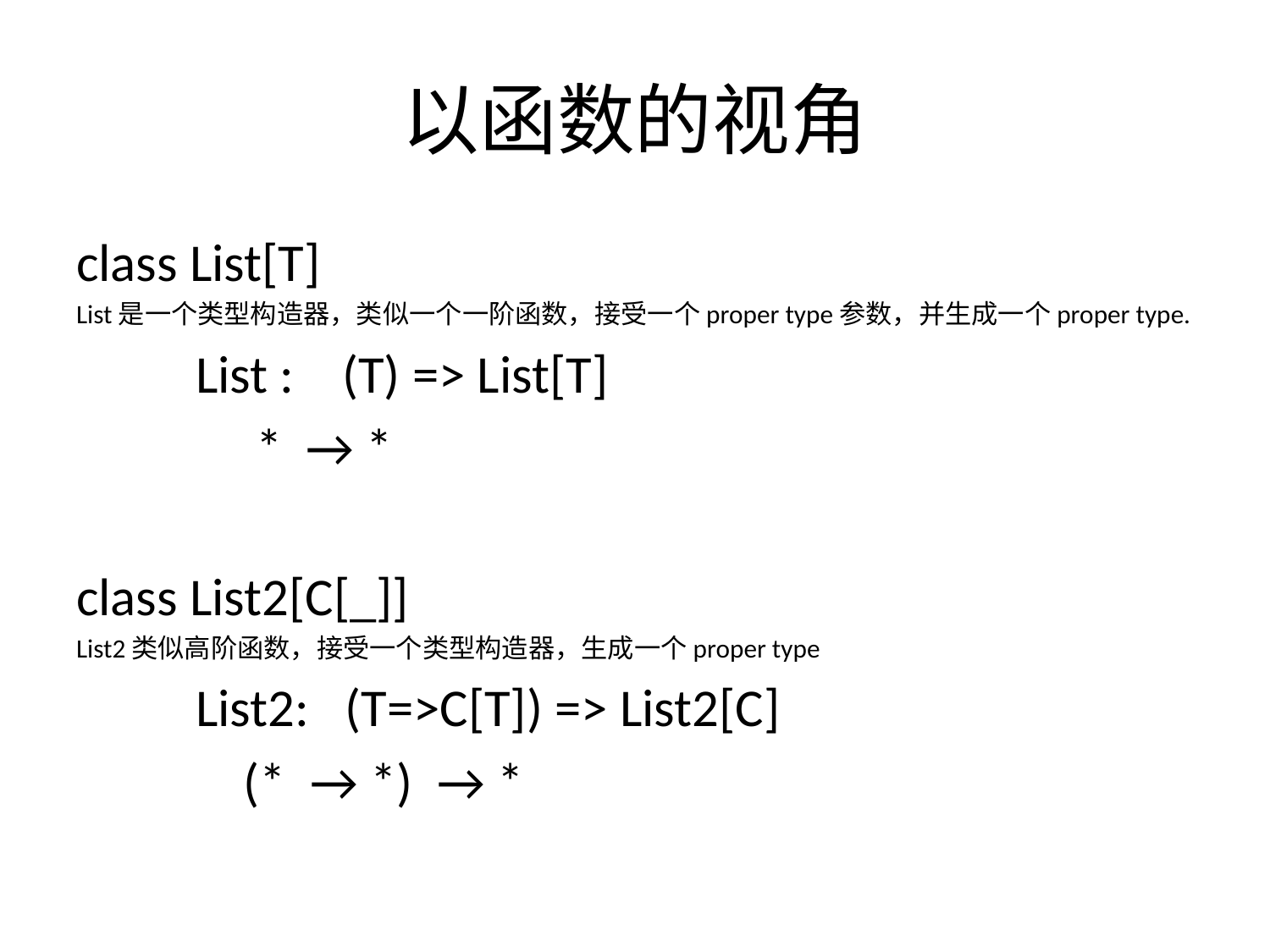

# 以函数的视角
class List[T]
List是一个类型构造器，类似一个一阶函数，接受一个proper type参数，并生成一个proper type.
			List :    (T) => List[T]
					     *  → *

class List2[C[_]]
List2类似高阶函数，接受一个类型构造器，生成一个proper type
			List2:   (T=>C[T]) => List2[C]
					    (*  → *)  → *